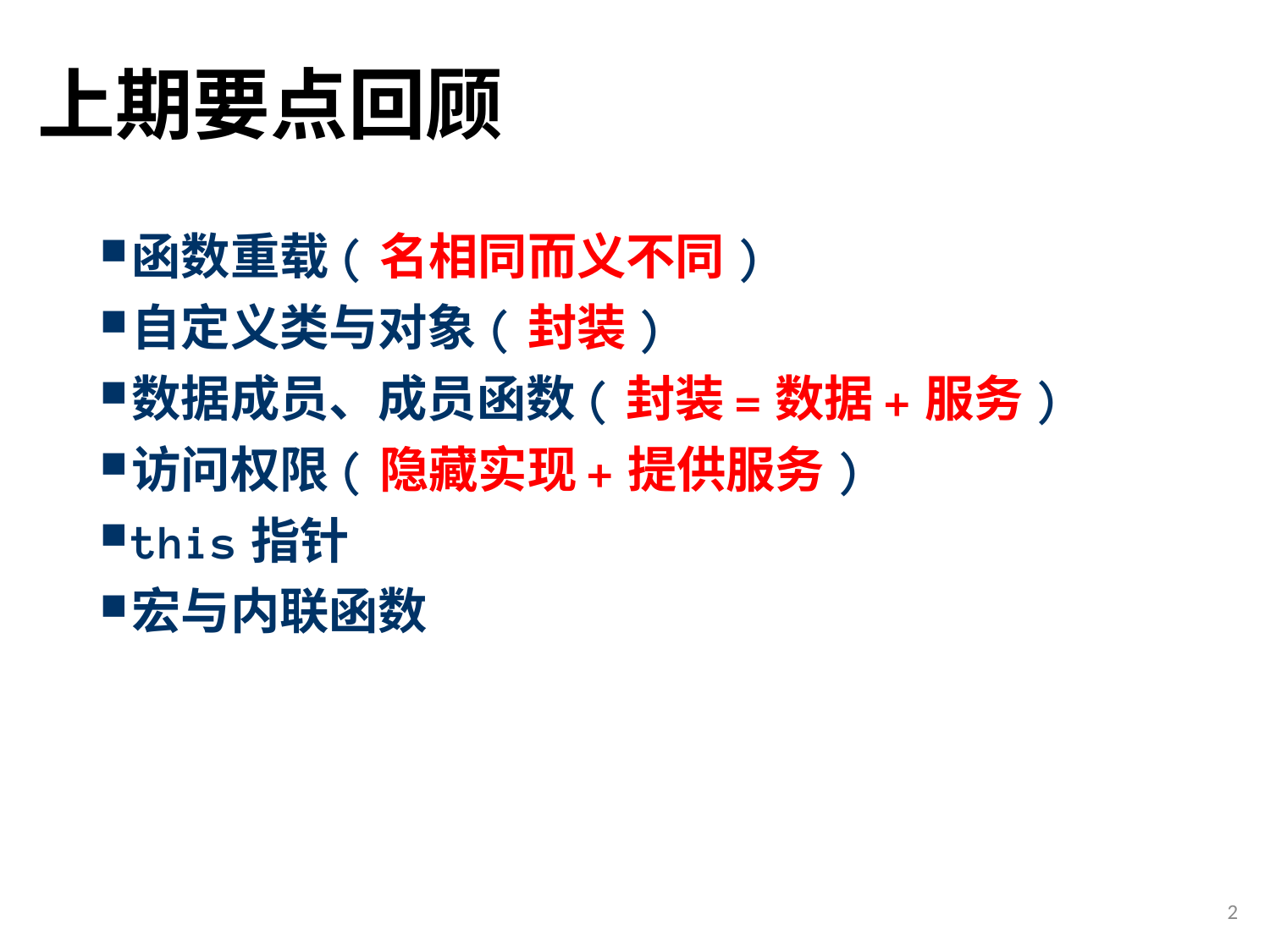

# 上期要点回顾
函数重载(名相同而义不同)
自定义类与对象(封装)
数据成员、成员函数(封装=数据+服务)
访问权限(隐藏实现+提供服务)
this指针
宏与内联函数

2